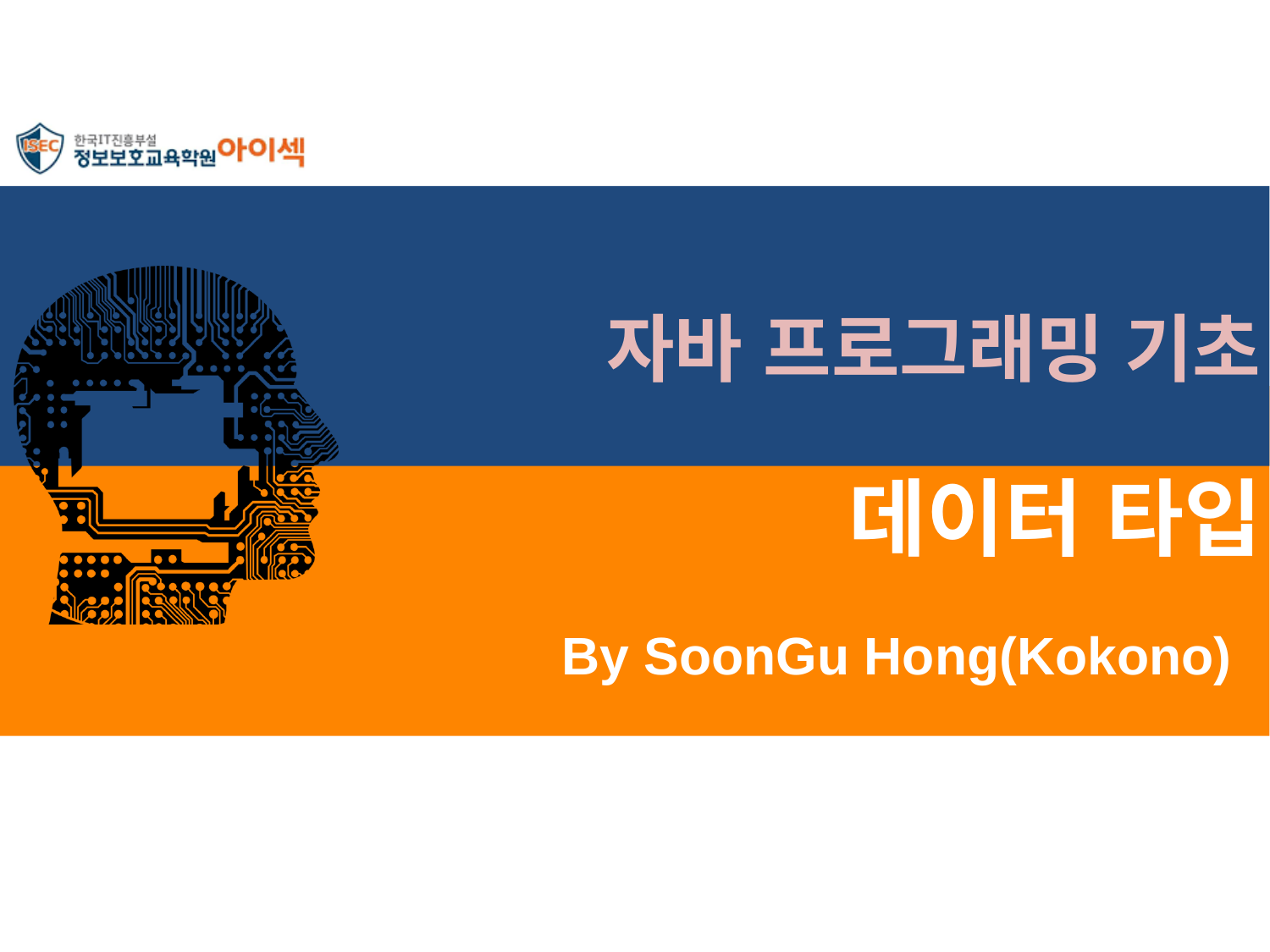

자바 프로그래밍 기초
# 데이터 타입
By SoonGu Hong(Kokono)